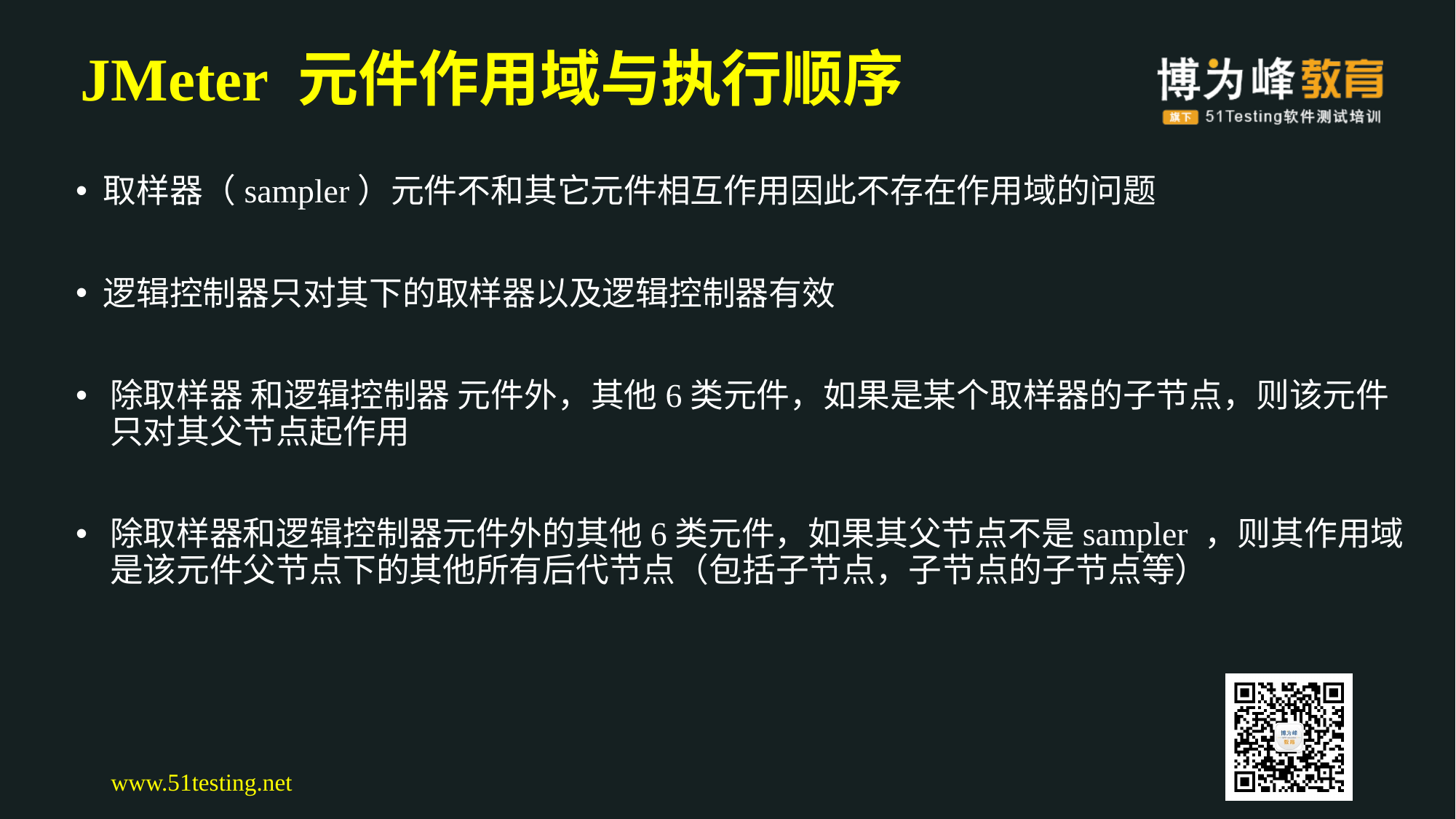

# JMeter 元件作用域与执行顺序
取样器（sampler）元件不和其它元件相互作用因此不存在作用域的问题

逻辑控制器只对其下的取样器以及逻辑控制器有效

除取样器 和逻辑控制器 元件外，其他6类元件，如果是某个取样器的子节点，则该元件只对其父节点起作用

除取样器和逻辑控制器元件外的其他6类元件，如果其父节点不是sampler ，则其作用域是该元件父节点下的其他所有后代节点（包括子节点，子节点的子节点等）
www.51testing.net